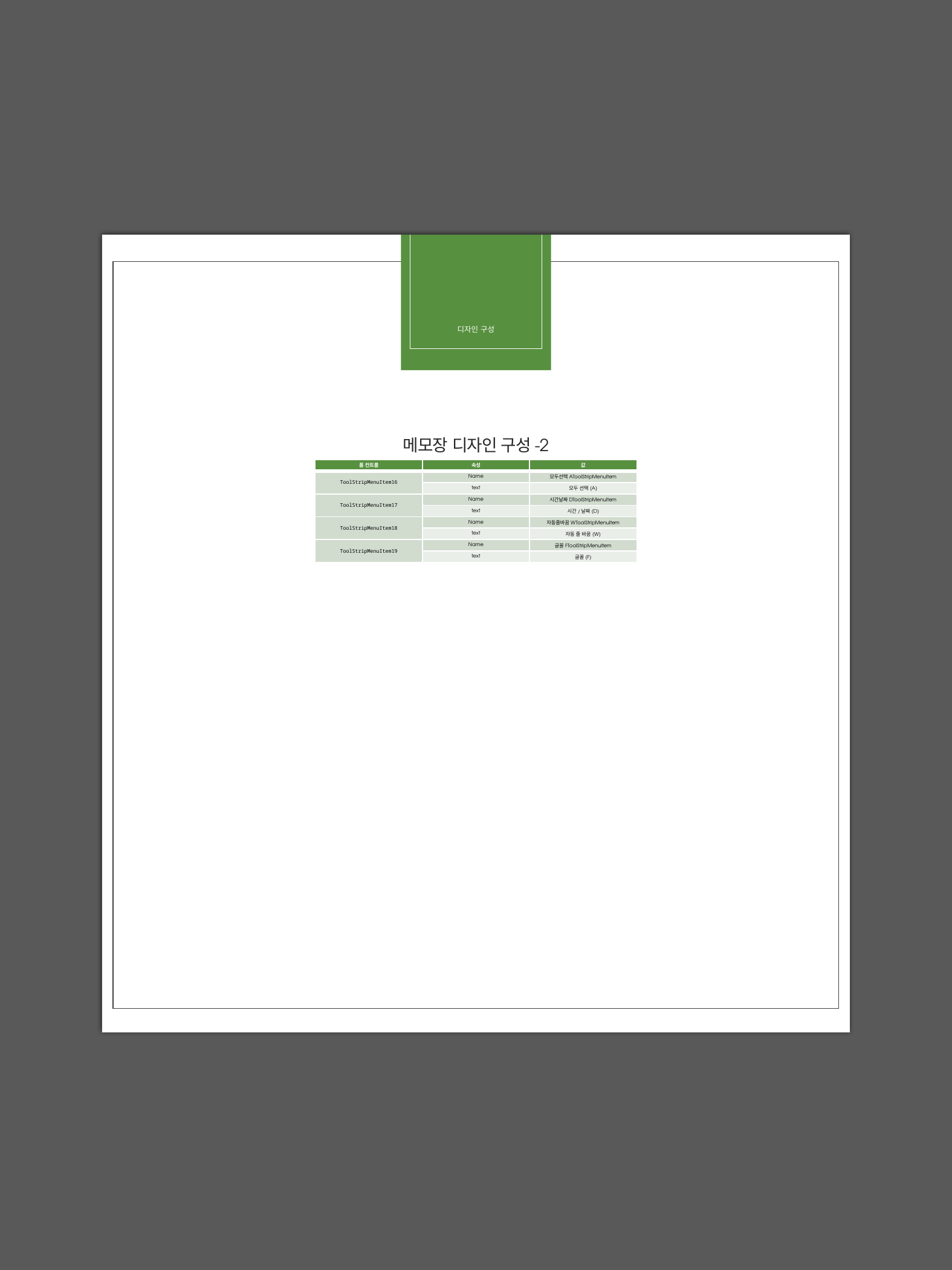

디자인 구성
# 메모장 디자인 구성-2
| 폼 컨트롤 | 속성 | 값 |
| --- | --- | --- |
| ToolStripMenuItem16 | Name | 모두선택AToolStripMenuItem |
|  | text | 모두 선택(A) |
| ToolStripMenuItem17 | Name | 시간날짜DToolStripMenuItem |
|  | text | 시간/날짜(D) |
| ToolStripMenuItem18 | Name | 자동줄바꿈WToolStripMenuItem |
|  | text | 자동 줄 바꿈(W) |
| ToolStripMenuItem19 | Name | 글꼴FToolStripMenuItem |
|  | text | 글꼴(F) |